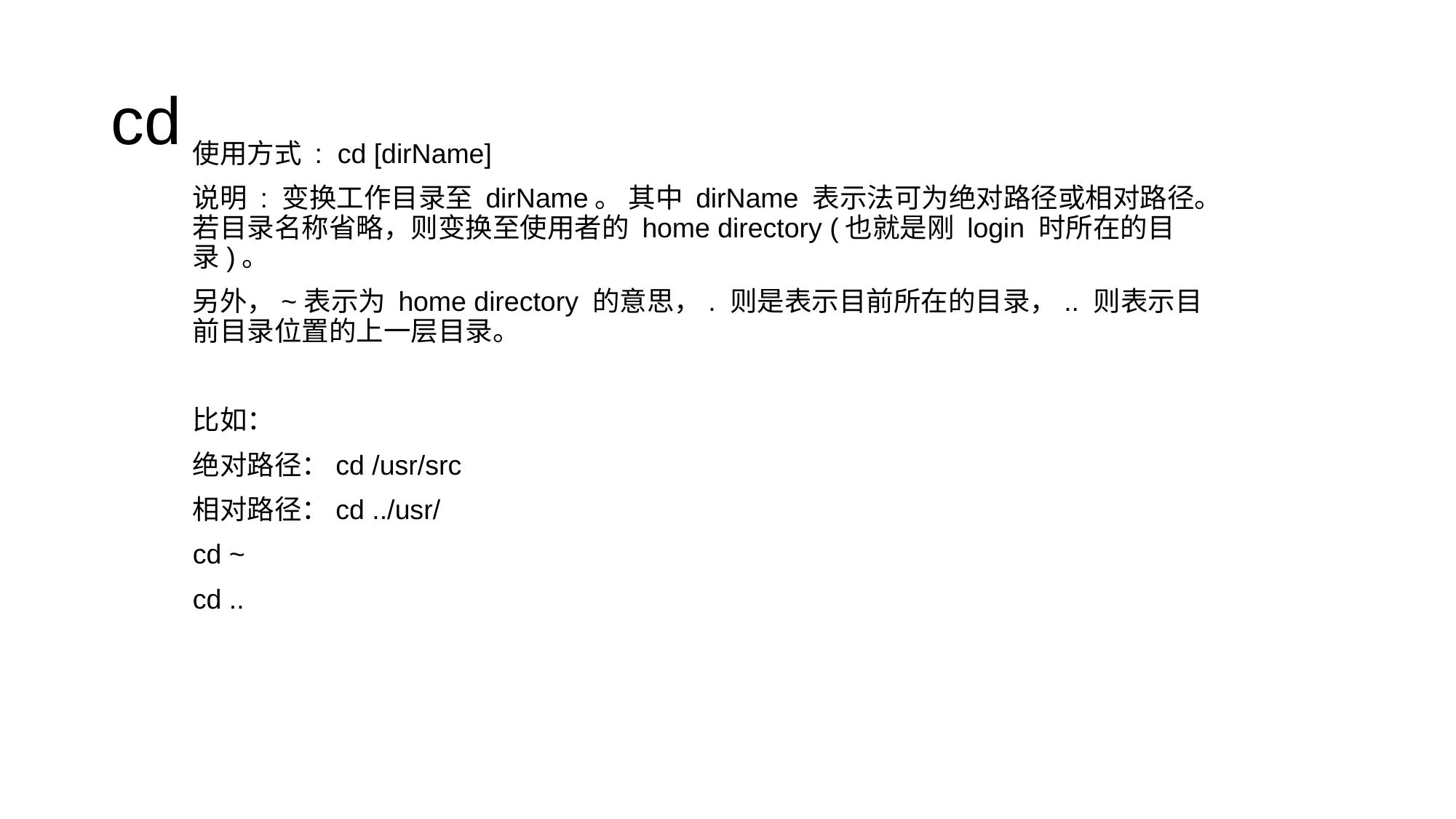

# cd
使用方式 :  cd [dirName]
说明 : 变换工作目录至 dirName。 其中 dirName 表示法可为绝对路径或相对路径。若目录名称省略，则变换至使用者的 home directory (也就是刚 login 时所在的目录)。
另外，~表示为 home directory 的意思，. 则是表示目前所在的目录，.. 则表示目前目录位置的上一层目录。

比如：
绝对路径：cd /usr/src
相对路径：cd ../usr/
cd ~
cd ..